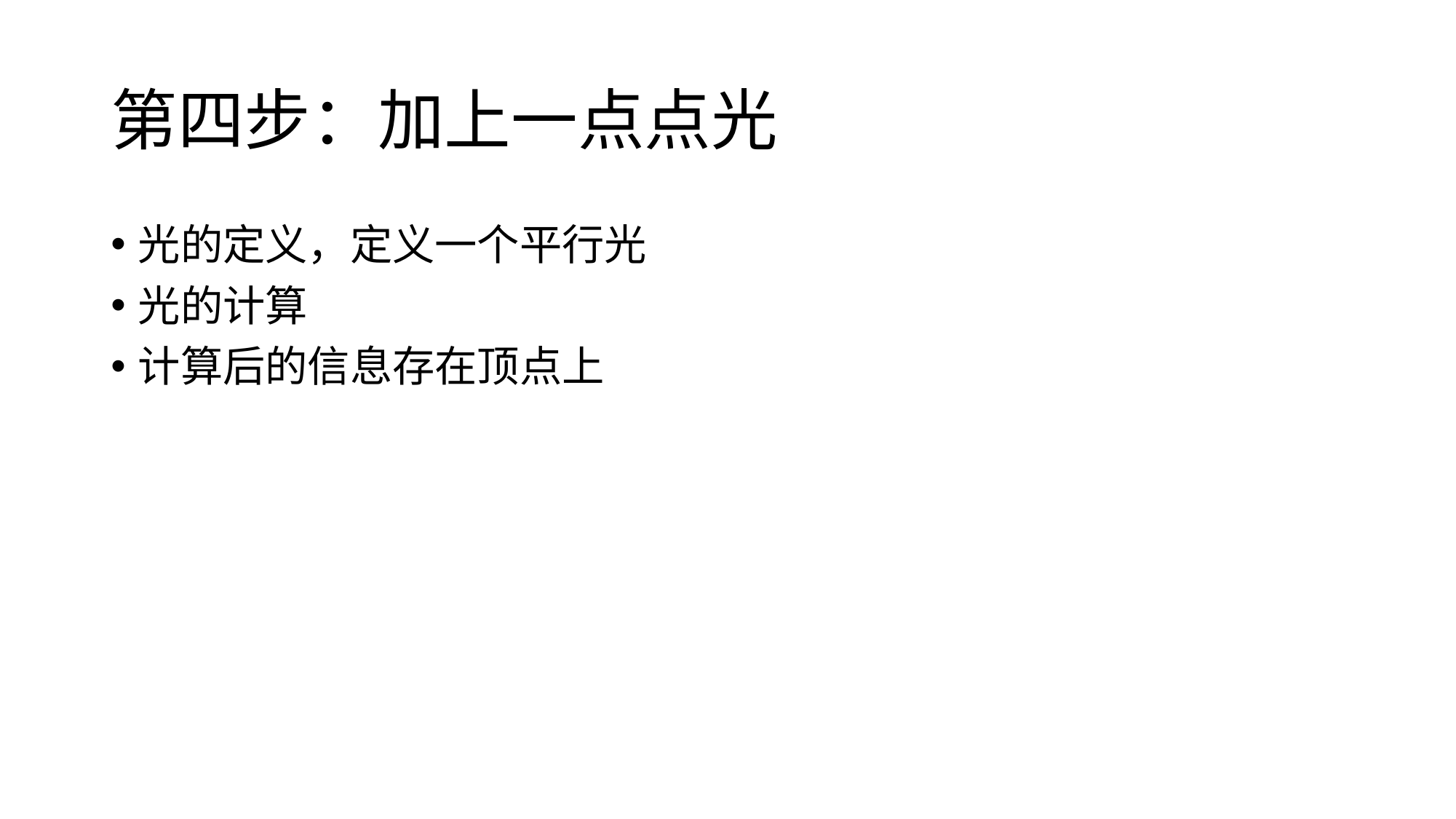

# 第四步：加上一点点光
光的定义，定义一个平行光
光的计算
计算后的信息存在顶点上